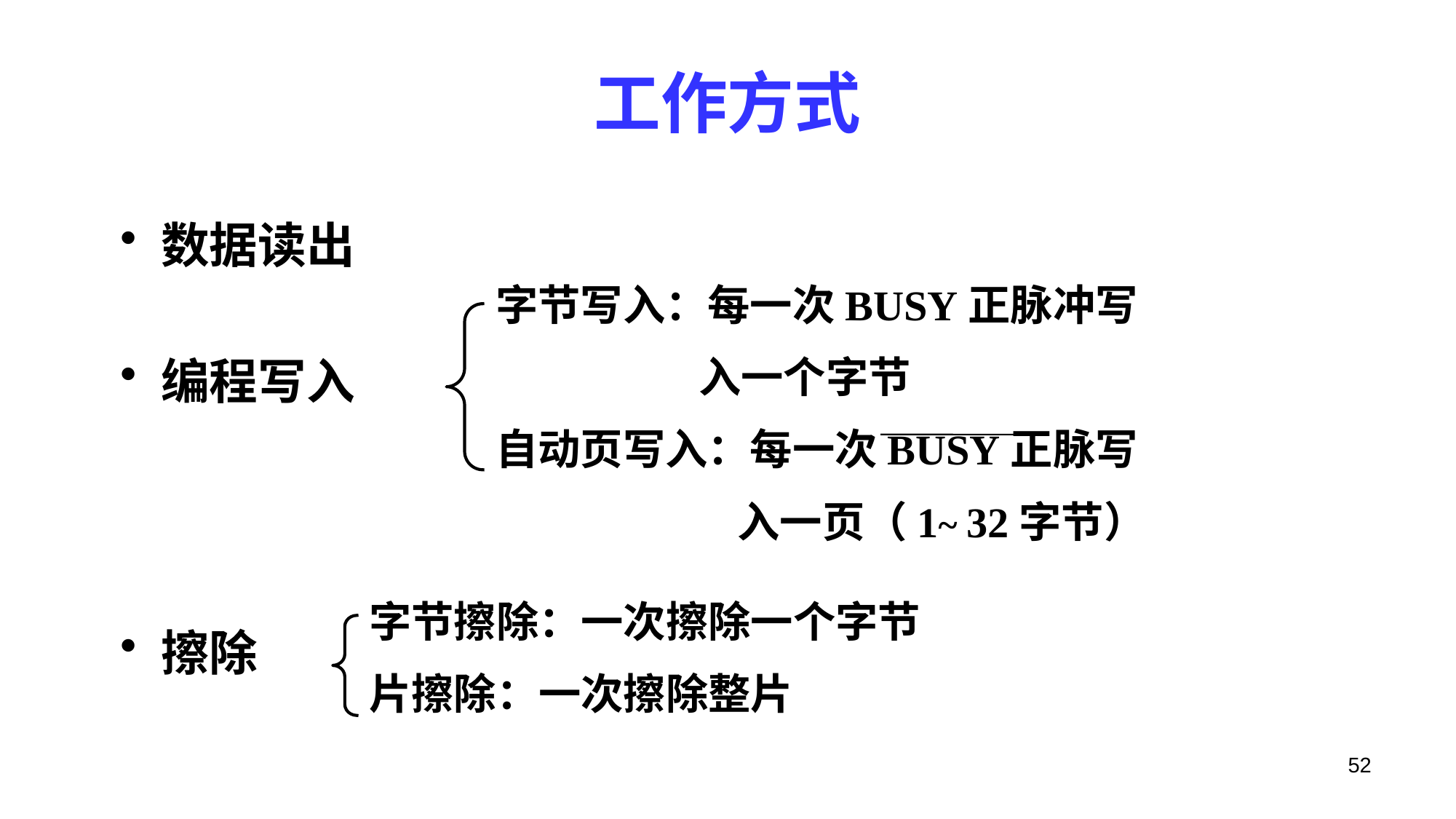

# 工作方式
数据读出

编程写入

擦除
字节写入：每一次BUSY正脉冲写
                    入一个字节
自动页写入：每一次BUSY正脉写
                        入一页（1~ 32字节）

字节擦除：一次擦除一个字节
片擦除：一次擦除整片

52